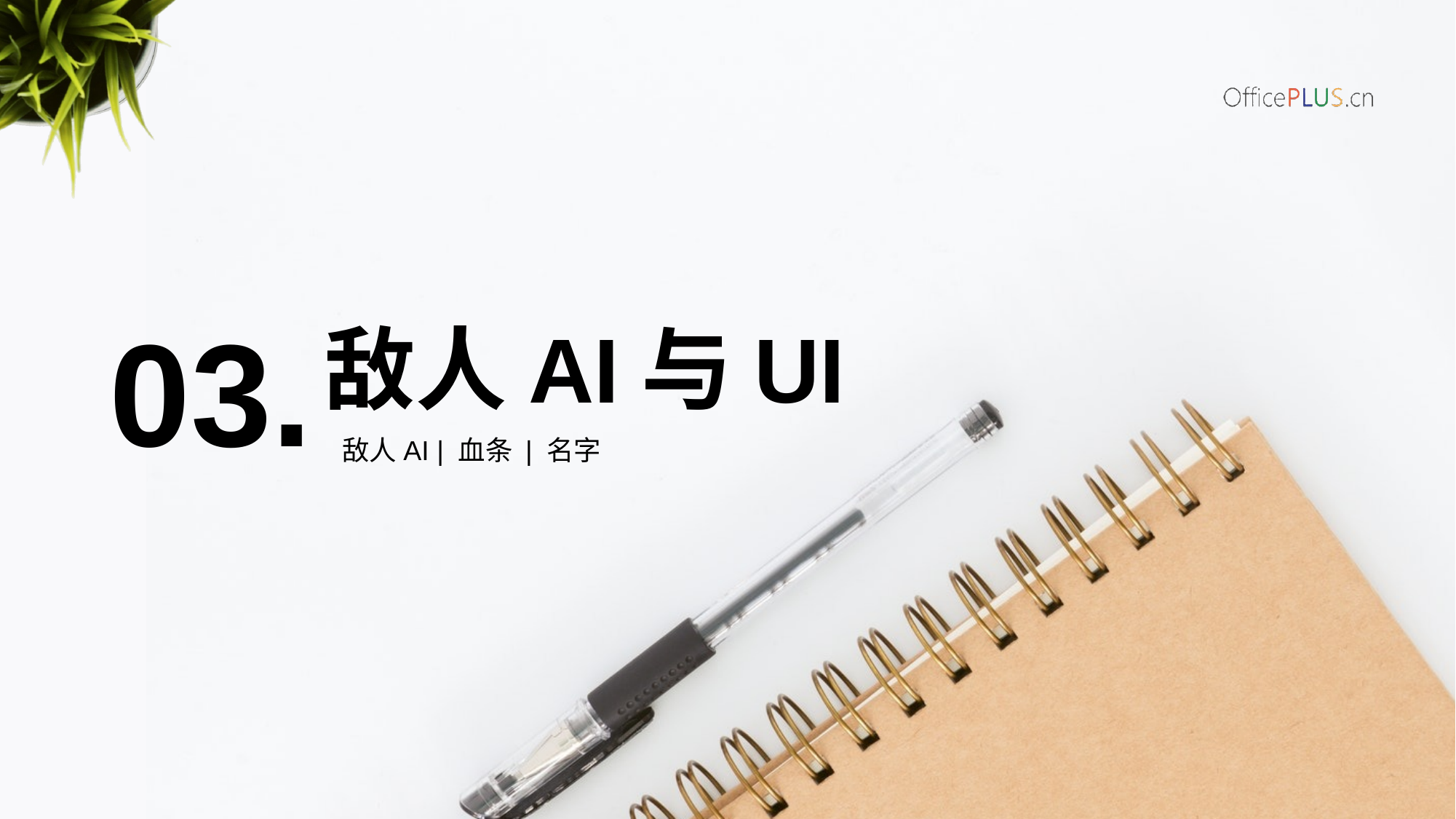

03.
敌人AI与UI
敌人AI | 血条 | 名字